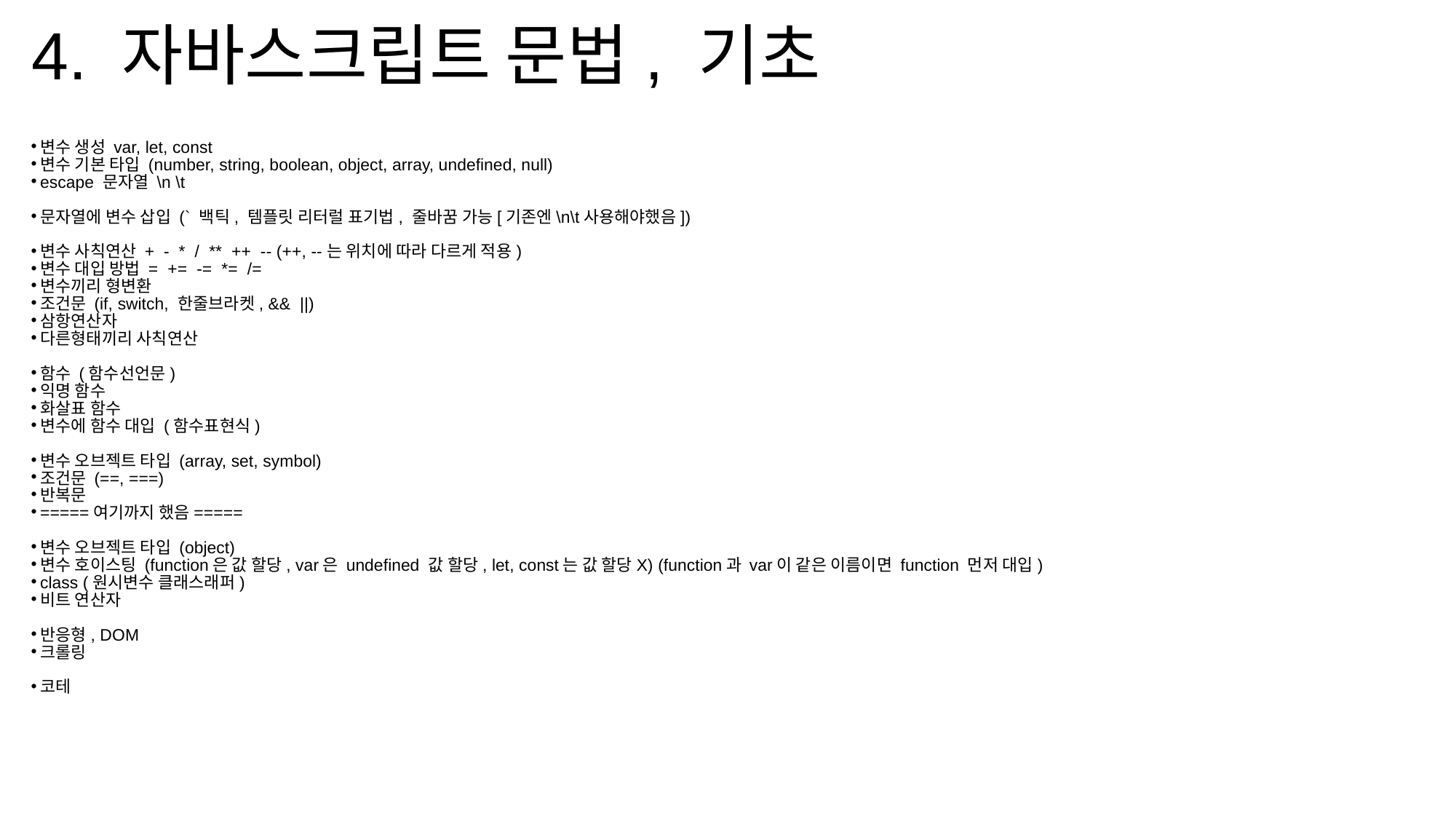

# 4. 자바스크립트 문법, 기초
변수 생성 var, let, const
변수 기본 타입 (number, string, boolean, object, array, undefined, null)
escape 문자열 \n \t

문자열에 변수 삽입 (` 백틱, 템플릿 리터럴 표기법, 줄바꿈 가능[기존엔\n\t사용해야했음])

변수 사칙연산 +  -  *  /  **  ++  -- (++, --는 위치에 따라 다르게 적용)
변수 대입 방법 =  +=  -=  *=  /=
변수끼리 형변환
조건문 (if, switch, 한줄브라켓, &&  ||)
삼항연산자
다른형태끼리 사칙연산

함수 (함수선언문)
익명 함수
화살표 함수
변수에 함수 대입 (함수표현식)

변수 오브젝트 타입 (array, set, symbol)
조건문 (==, ===)
반복문
=====여기까지 했음=====

변수 오브젝트 타입 (object)
변수 호이스팅 (function은 값 할당, var은 undefined 값 할당, let, const는 값 할당X) (function과 var이 같은 이름이면 function 먼저 대입)
class (원시변수 클래스래퍼)
비트 연산자

반응형, DOM
크롤링

코테